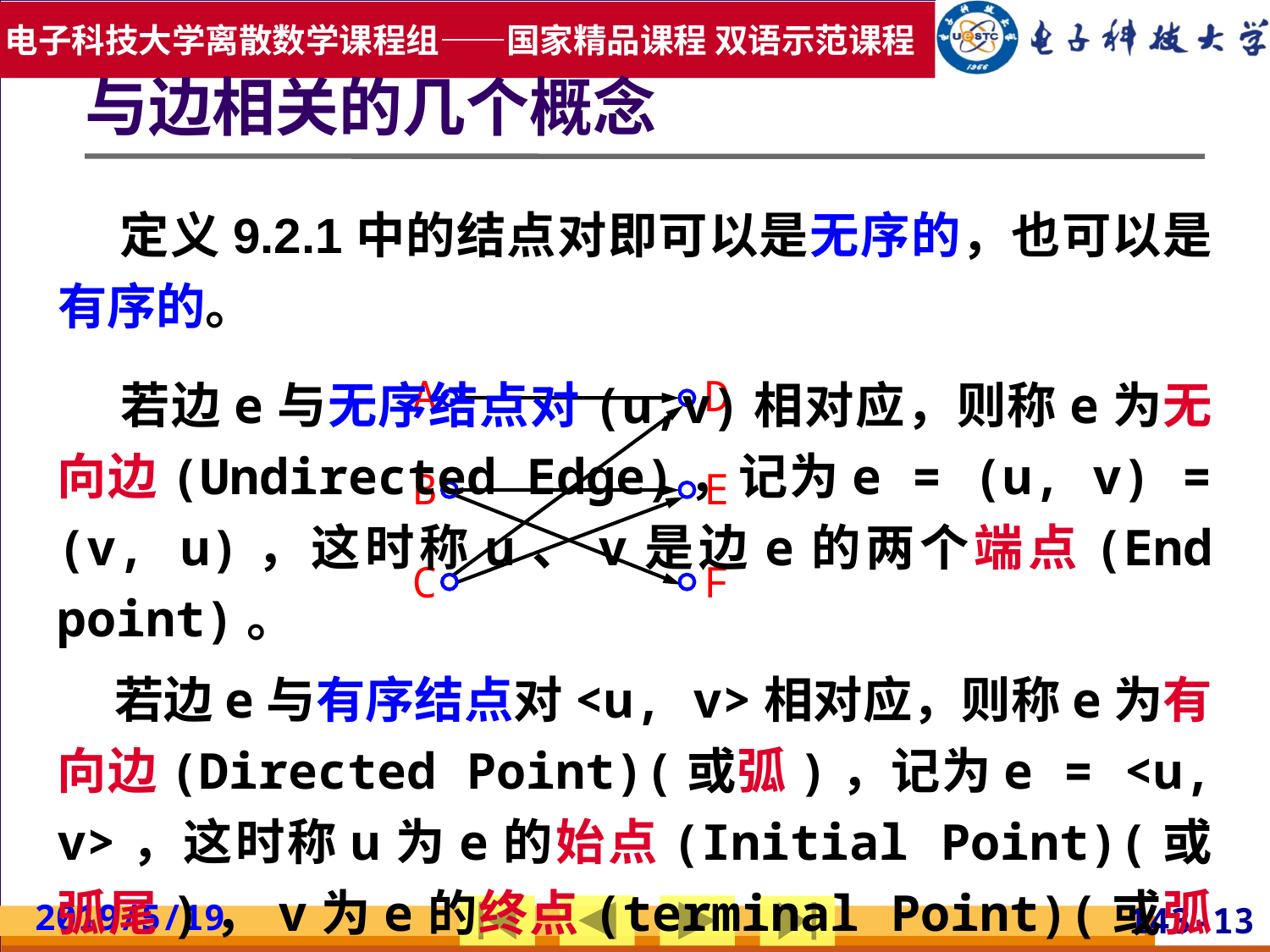

与边相关的几个概念
    定义9.2.1中的结点对即可以是无序的，也可以是有序的。
    若边e与无序结点对(u,v)相对应，则称e为无向边(Undirected Edge)，记为e = (u, v) = (v, u)，这时称u、v是边e的两个端点(End point)。
    若边e与有序结点对<u, v>相对应，则称e为有向边(Directed Point)(或弧)，记为e = <u, v>，这时称u为e的始点(Initial Point)(或弧尾)，v为e的终点(terminal Point)(或弧头)，统称为e的端点。
A
D

B
E

C
F

2019/5/19